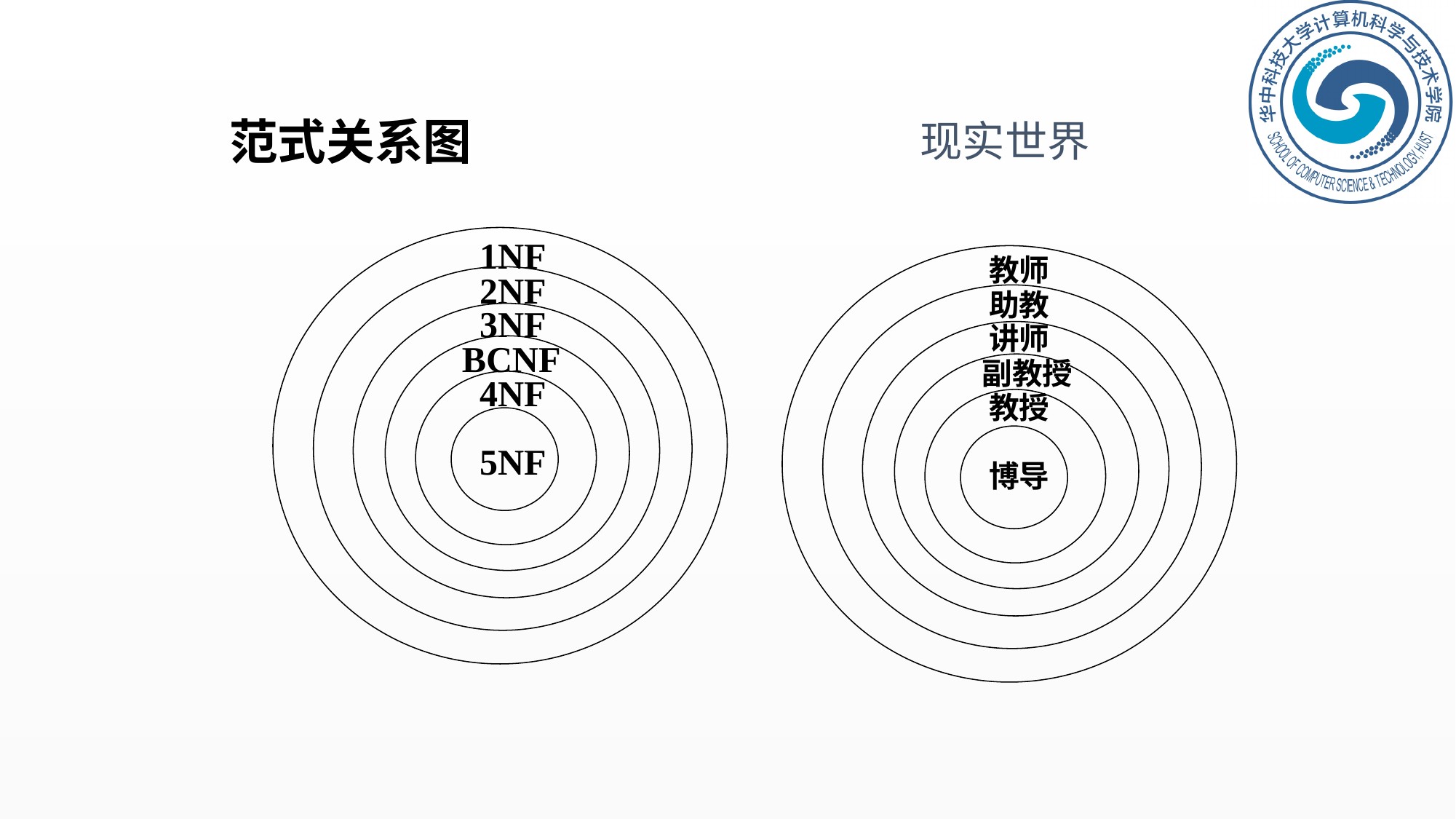

# 范式关系图
现实世界

1NF
2NF

3NF

BCNF

4NF

5NF

教师
助教

讲师

副教授

教授

博导